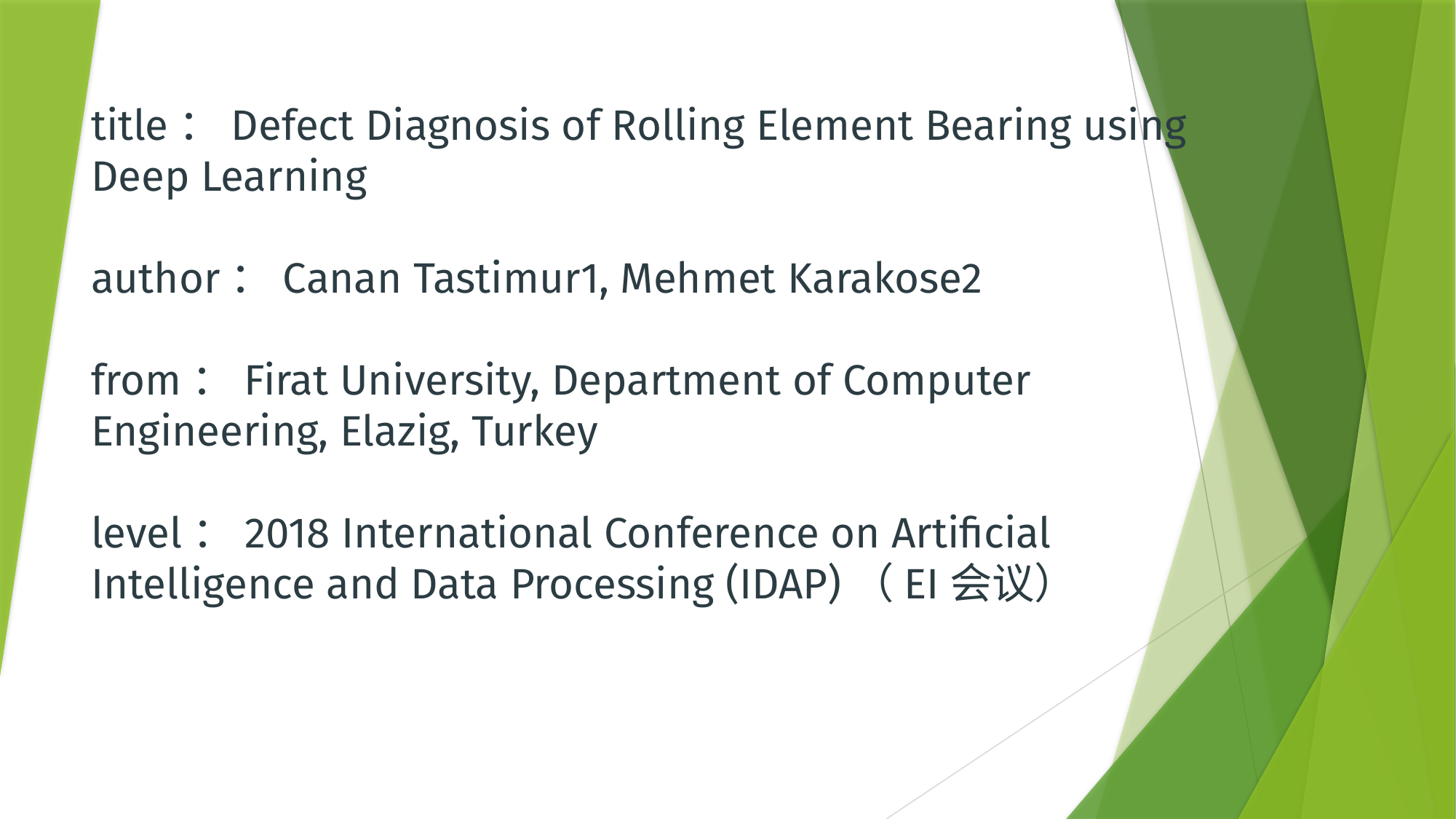

# title：Defect Diagnosis of Rolling Element Bearing using Deep Learning author：Canan Tastimur1, Mehmet Karakose2 from：Firat University, Department of Computer Engineering, Elazig, Turkey level：2018 International Conference on Artificial Intelligence and Data Processing (IDAP)（EI会议）